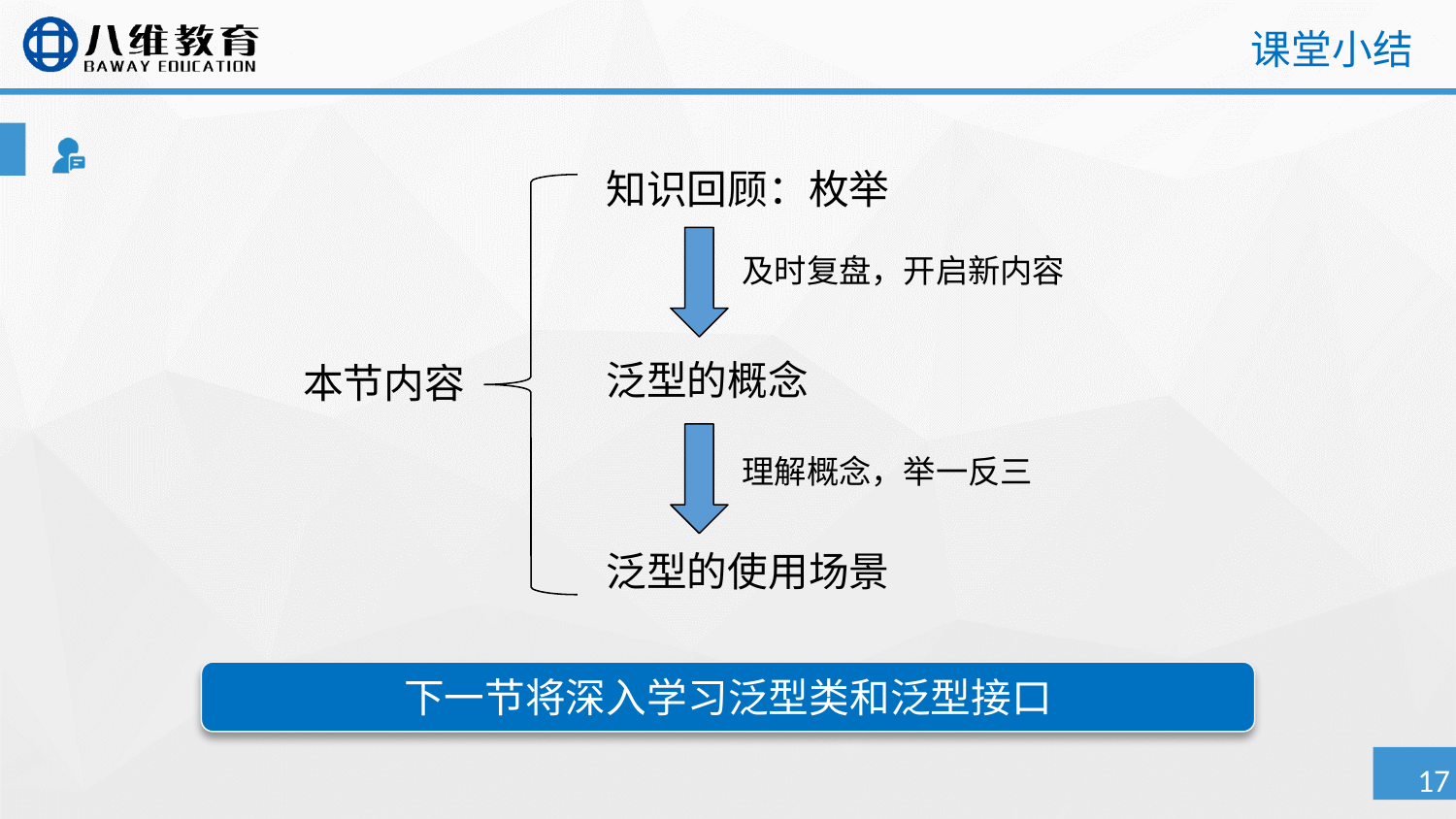

# 课堂小结
知识回顾：枚举

本节内容

及时复盘，开启新内容
泛型的概念

理解概念，举一反三
泛型的使用场景
下一节将深入学习泛型类和泛型接口